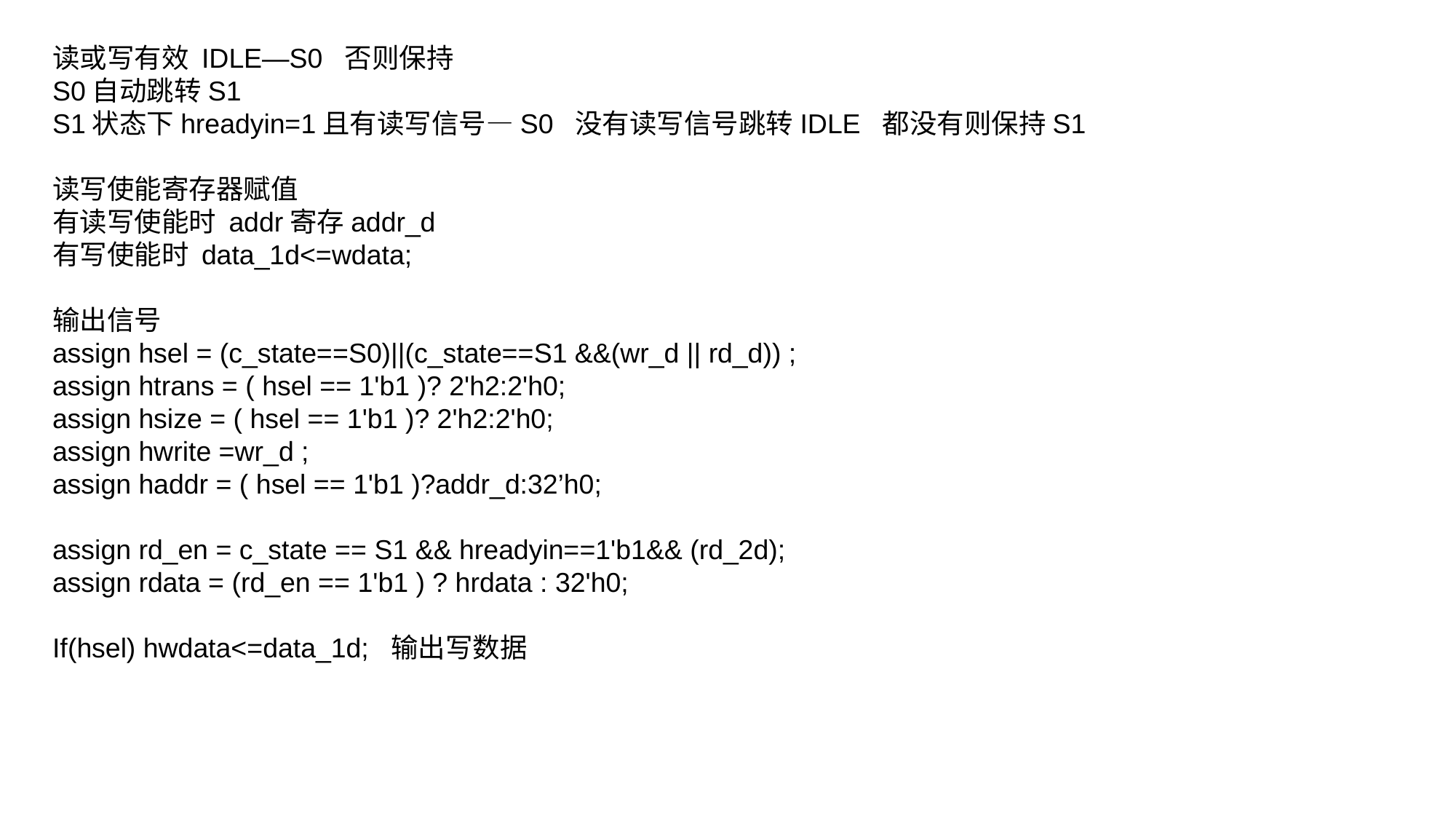

读或写有效 IDLE—S0  否则保持
S0自动跳转S1
S1状态下hreadyin=1且有读写信号—S0  没有读写信号跳转IDLE  都没有则保持S1

读写使能寄存器赋值
有读写使能时 addr寄存addr_d
有写使能时 data_1d<=wdata;

输出信号
assign hsel = (c_state==S0)||(c_state==S1 &&(wr_d || rd_d)) ;
assign htrans = ( hsel == 1'b1 )? 2'h2:2'h0;
assign hsize = ( hsel == 1'b1 )? 2'h2:2'h0;
assign hwrite =wr_d ;
assign haddr = ( hsel == 1'b1 )?addr_d:32’h0;

assign rd_en = c_state == S1 && hreadyin==1'b1&& (rd_2d);
assign rdata = (rd_en == 1'b1 ) ? hrdata : 32'h0;

If(hsel) hwdata<=data_1d;  输出写数据